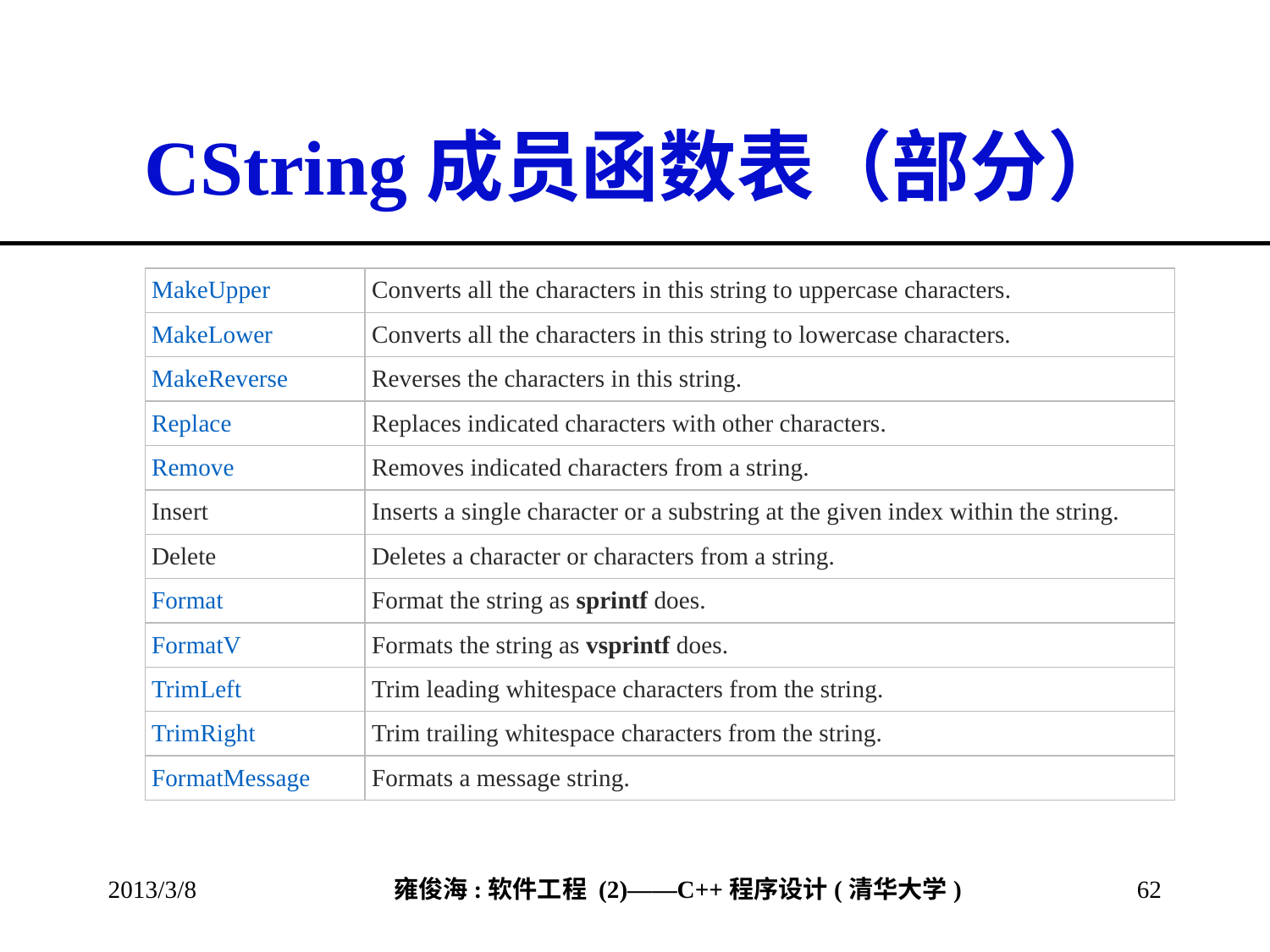

# CString成员函数表（部分）
| MakeUpper | Converts all the characters in this string to uppercase characters. |
| --- | --- |
| MakeLower | Converts all the characters in this string to lowercase characters. |
| MakeReverse | Reverses the characters in this string. |
| Replace | Replaces indicated characters with other characters. |
| Remove | Removes indicated characters from a string. |
| Insert | Inserts a single character or a substring at the given index within the string. |
| Delete | Deletes a character or characters from a string. |
| Format | Format the string as sprintf does. |
| FormatV | Formats the string as vsprintf does. |
| TrimLeft | Trim leading whitespace characters from the string. |
| TrimRight | Trim trailing whitespace characters from the string. |
| FormatMessage | Formats a message string. |
2013/3/8
62